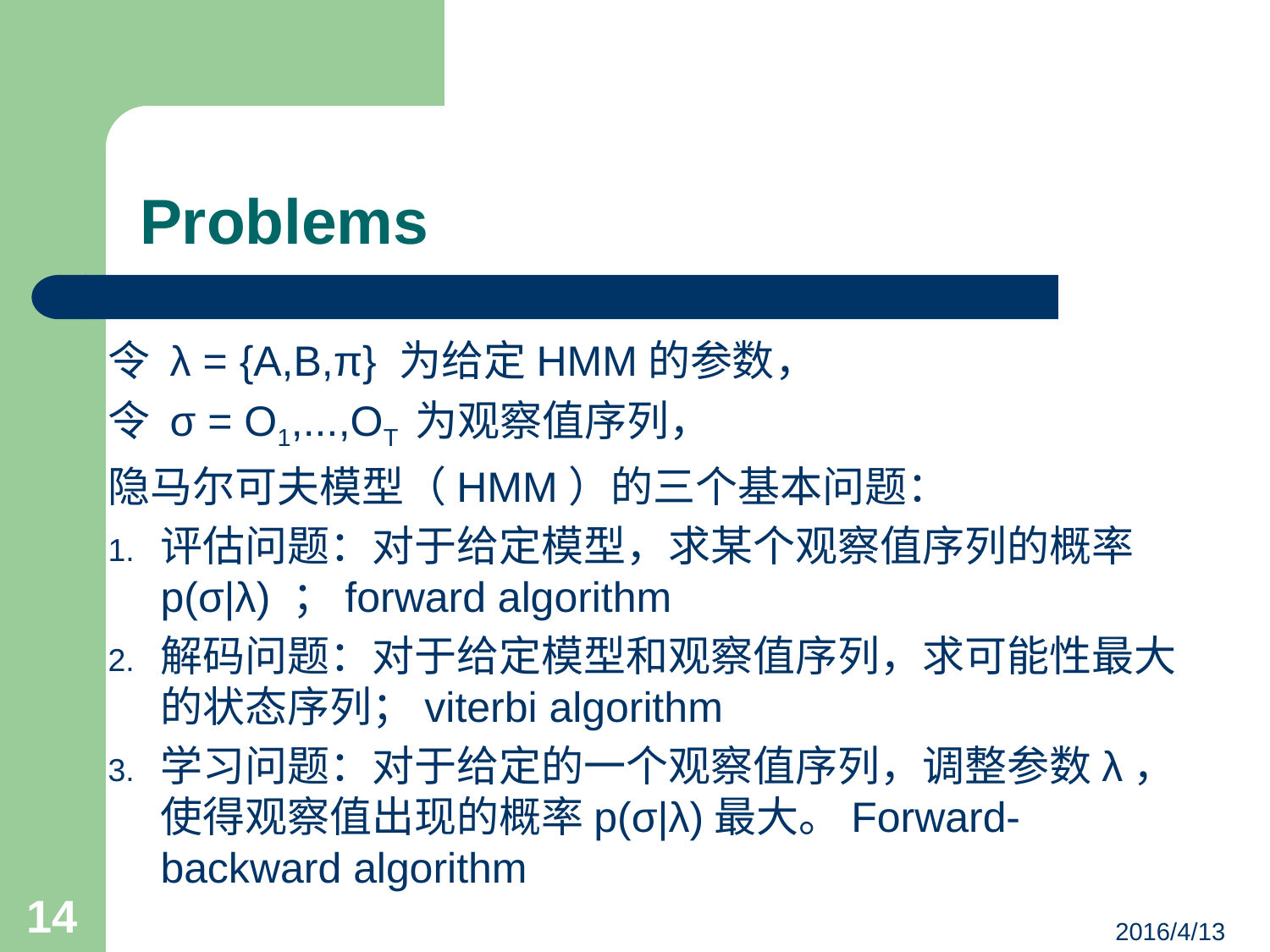

# Problems
令 λ = {A,B,π} 为给定HMM的参数，
令 σ = O1,...,OT 为观察值序列，
隐马尔可夫模型（HMM）的三个基本问题：
评估问题：对于给定模型，求某个观察值序列的概率p(σ|λ) ；forward algorithm
解码问题：对于给定模型和观察值序列，求可能性最大的状态序列；viterbi algorithm
学习问题：对于给定的一个观察值序列，调整参数λ，使得观察值出现的概率p(σ|λ)最大。Forward-backward algorithm
14
2016/4/13